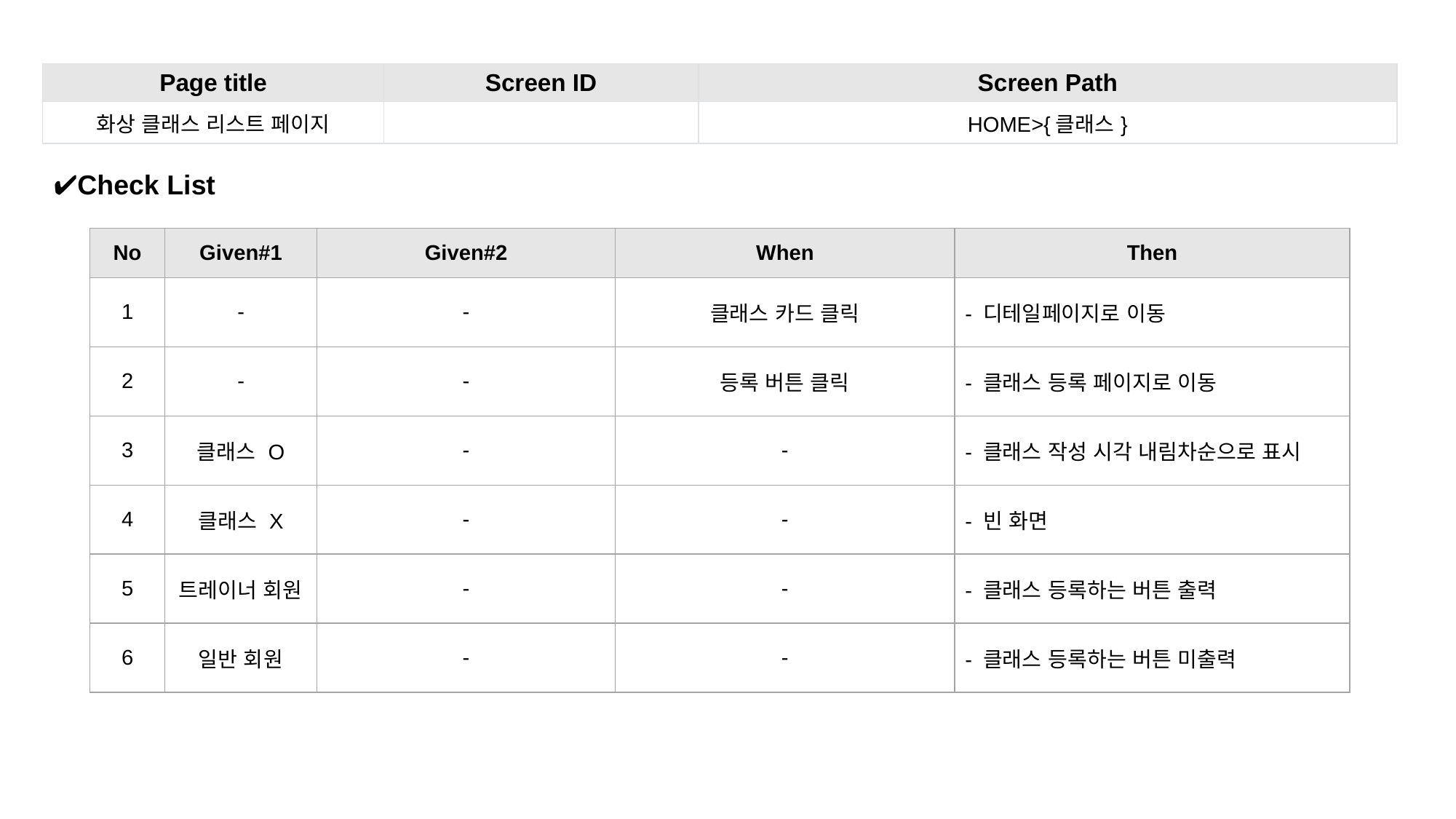

| Page title | Screen ID | Screen Path |
| --- | --- | --- |
| 화상 클래스 리스트 페이지 |  | HOME>{클래스} |
✔Check List

| No | Given#1 | Given#2 | When | Then |
| --- | --- | --- | --- | --- |
| 1 | - | - | 클래스 카드 클릭 | - 디테일페이지로 이동 |
| 2 | - | - | 등록 버튼 클릭 | - 클래스 등록 페이지로 이동 |
| 3 | 클래스 O | - | - | - 클래스 작성 시각 내림차순으로 표시 |
| 4 | 클래스 X | - | - | - 빈 화면 |
| 5 | 트레이너 회원 | - | - | - 클래스 등록하는 버튼 출력 |
| 6 | 일반 회원 | - | - | - 클래스 등록하는 버튼 미출력 |